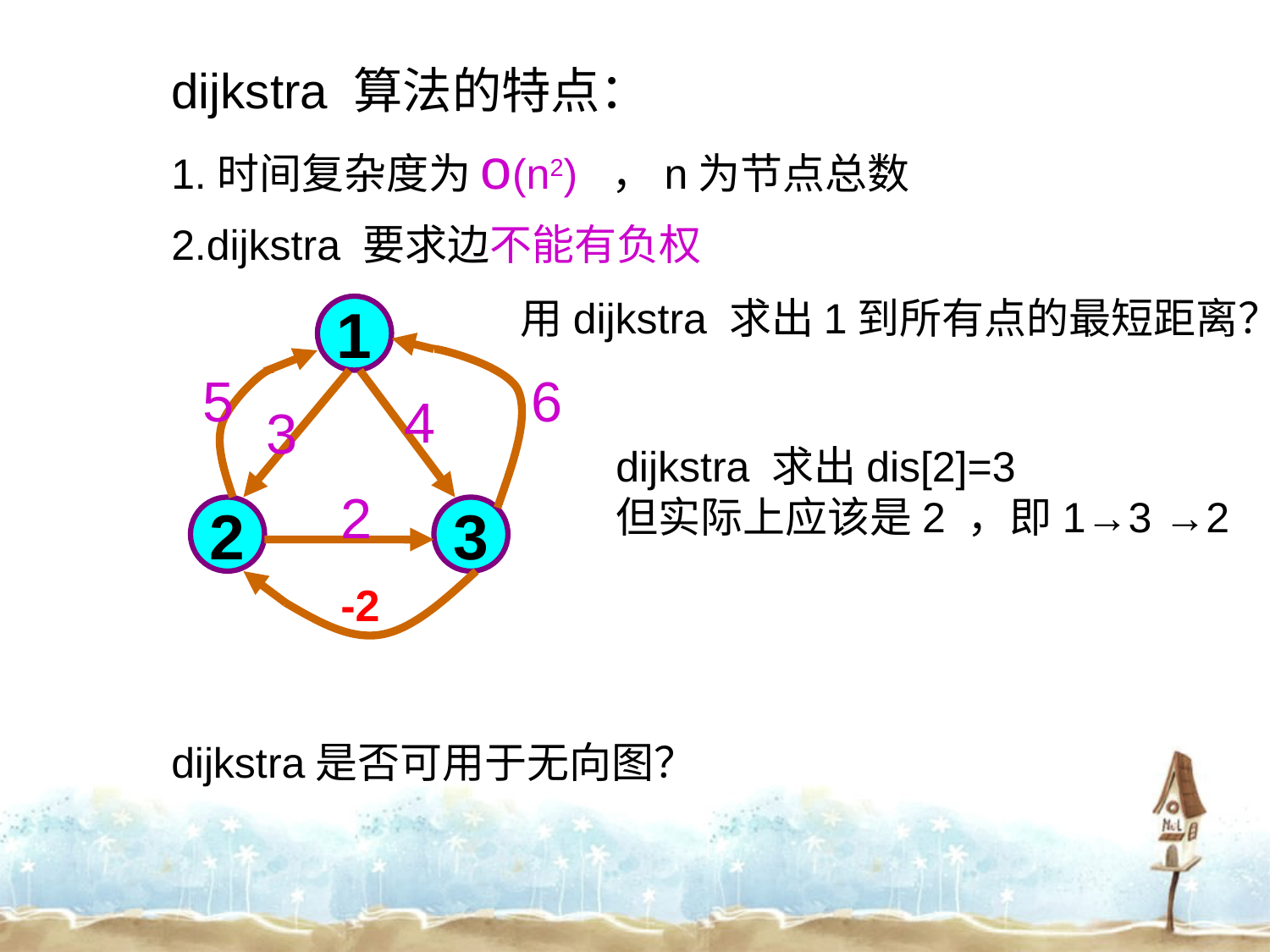

dijkstra 算法的特点：
1.时间复杂度为o(n2)  ，n为节点总数
2.dijkstra 要求边不能有负权
用dijkstra 求出1到所有点的最短距离？
1

5
6

4
3
2
2
3

-2
dijkstra 求出dis[2]=3
但实际上应该是2 ，即1→3 →2
dijkstra是否可用于无向图？